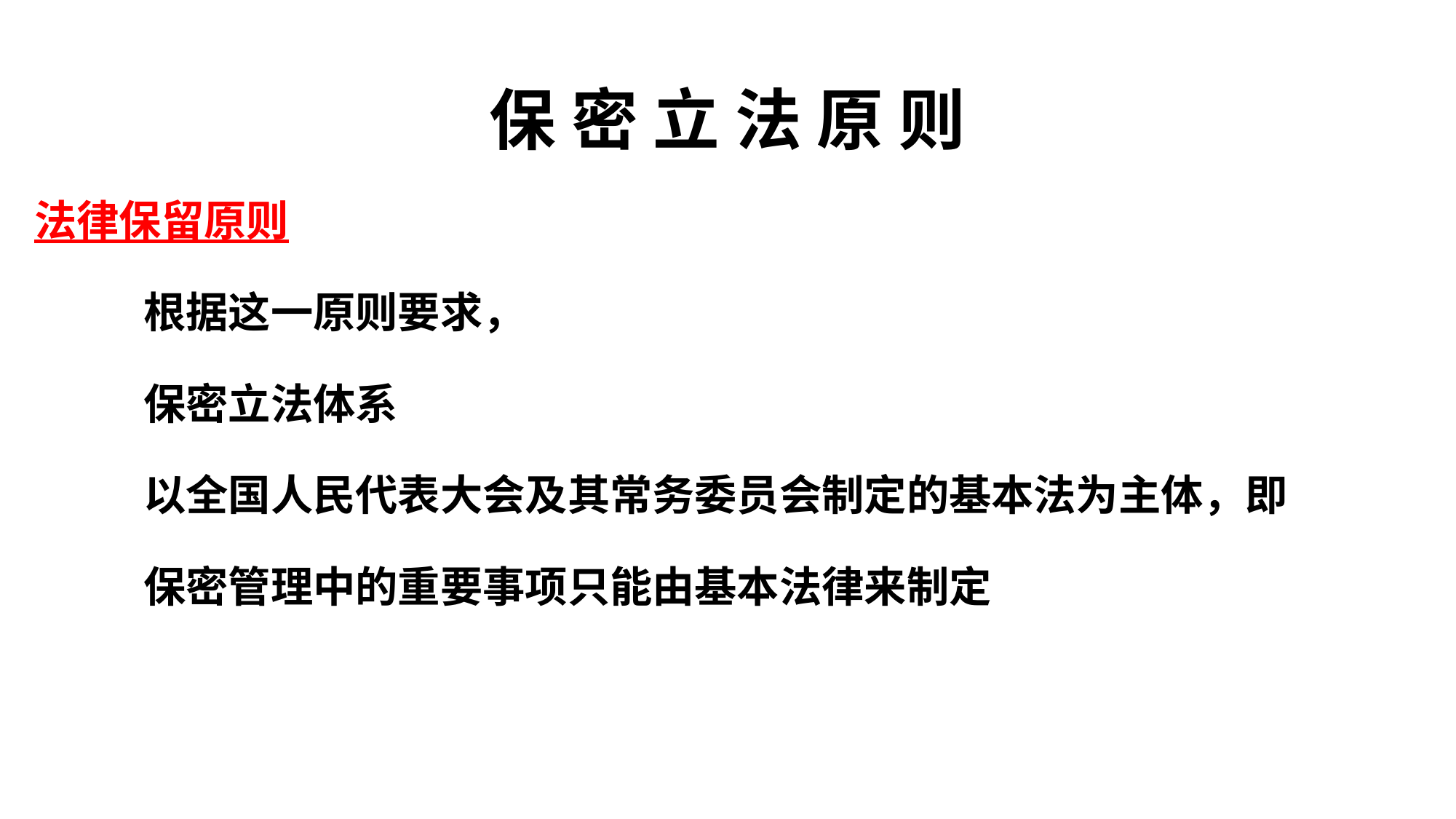

# 保 密 立 法 原 则
法律保留原则
	根据这一原则要求，
	保密立法体系
	以全国人民代表大会及其常务委员会制定的基本法为主体，即
	保密管理中的重要事项只能由基本法律来制定